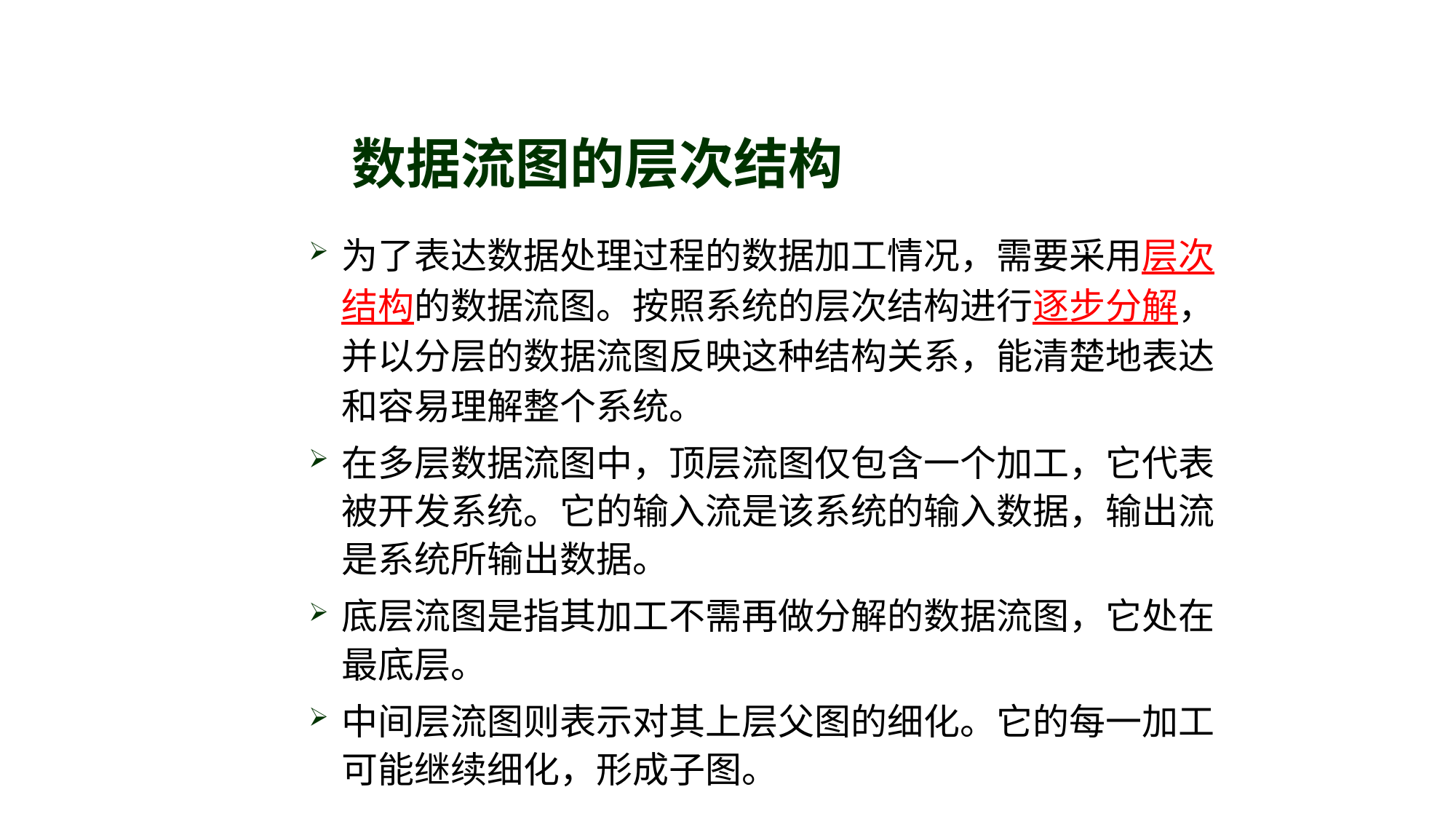

数据流图的层次结构
为了表达数据处理过程的数据加工情况，需要采用层次结构的数据流图。按照系统的层次结构进行逐步分解，并以分层的数据流图反映这种结构关系，能清楚地表达和容易理解整个系统。
在多层数据流图中，顶层流图仅包含一个加工，它代表被开发系统。它的输入流是该系统的输入数据，输出流是系统所输出数据。
底层流图是指其加工不需再做分解的数据流图，它处在最底层。
中间层流图则表示对其上层父图的细化。它的每一加工可能继续细化，形成子图。